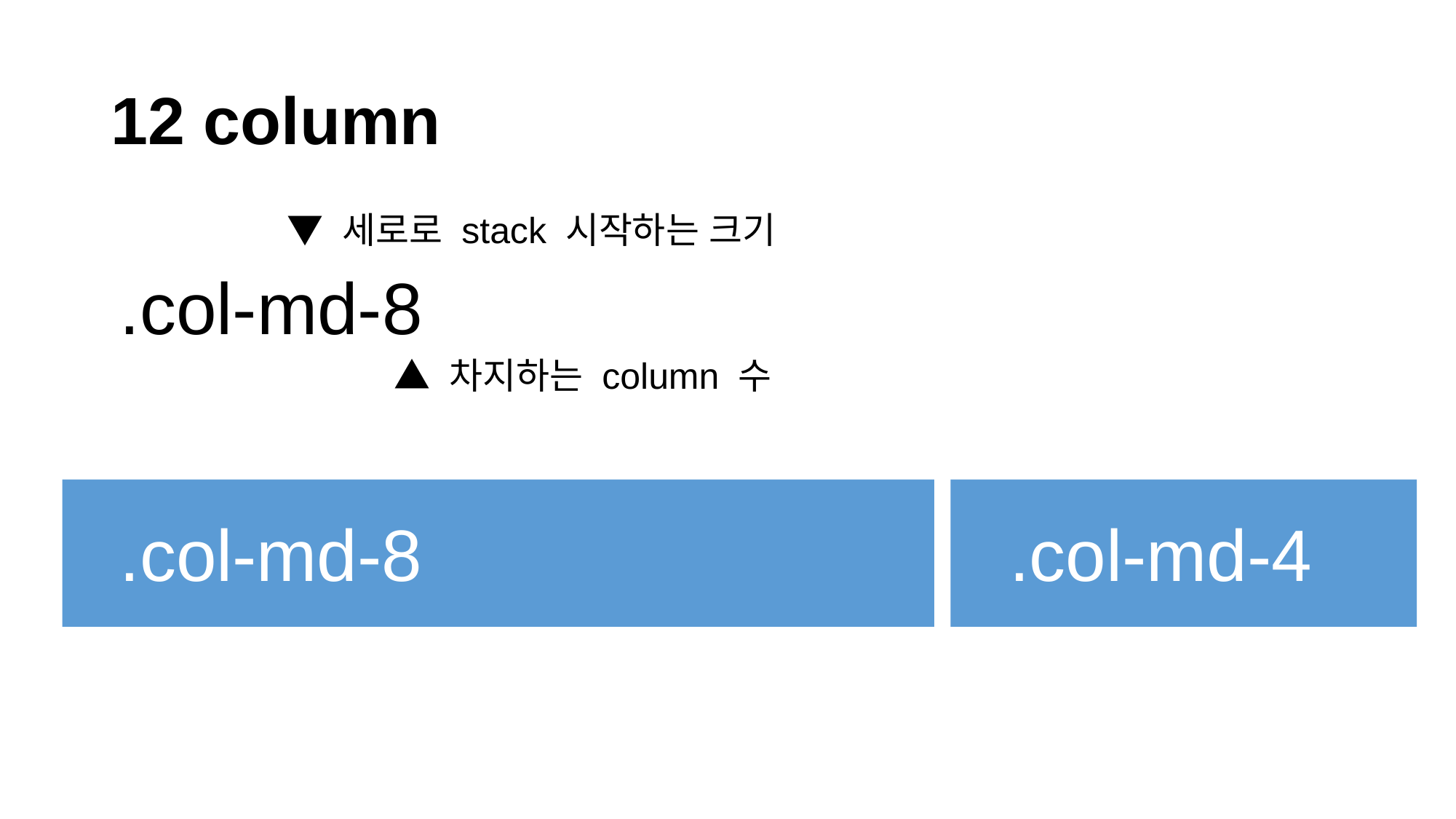

# 12 column
▼ 세로로 stack 시작하는 크기
.col-md-8
▲ 차지하는 column 수

.col-md-8
.col-md-4